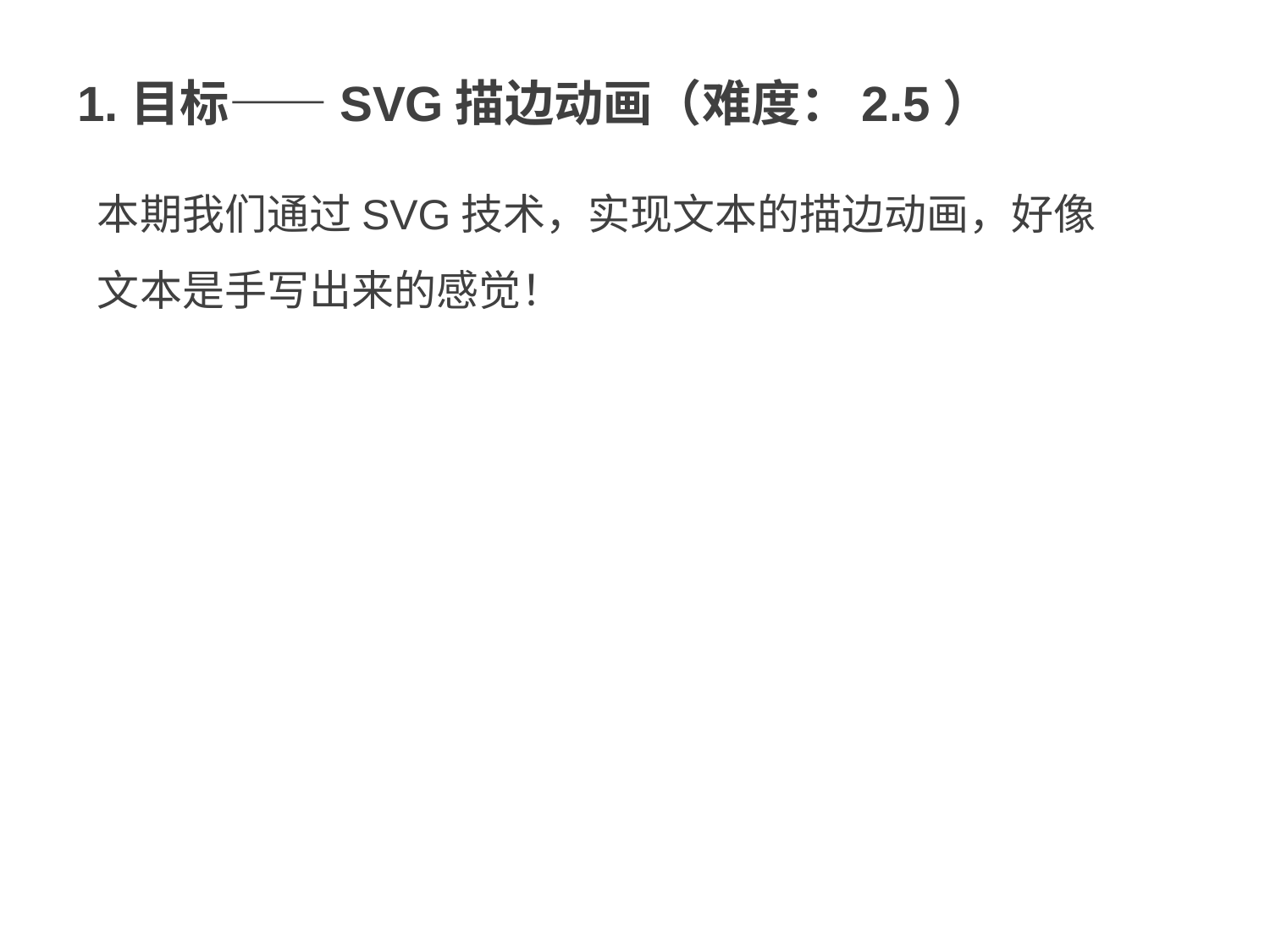

1.目标——SVG描边动画（难度：2.5）
本期我们通过SVG技术，实现文本的描边动画，好像文本是手写出来的感觉！